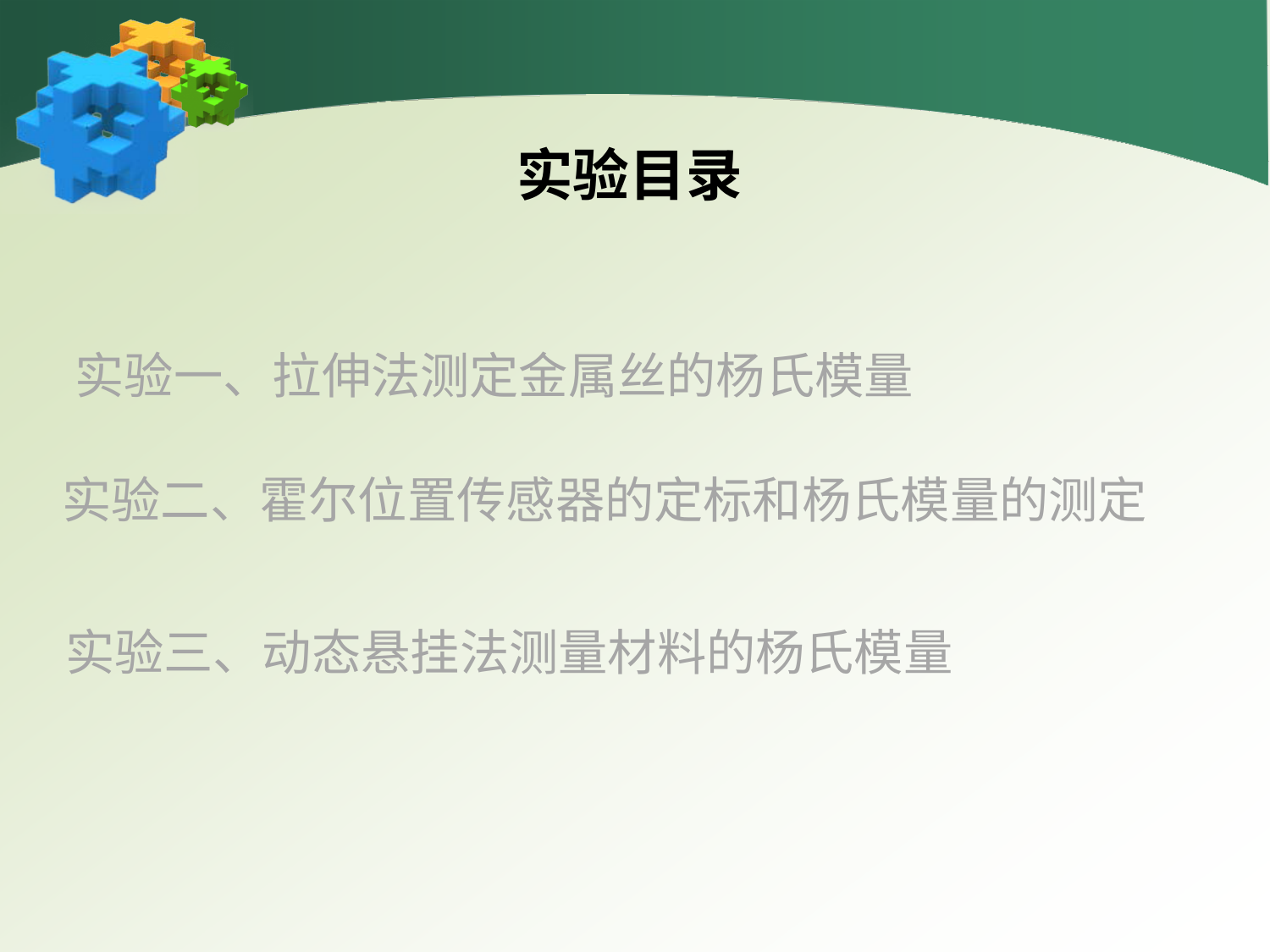

实验目录
实验一、拉伸法测定金属丝的杨氏模量
实验二、霍尔位置传感器的定标和杨氏模量的测定
实验三、动态悬挂法测量材料的杨氏模量